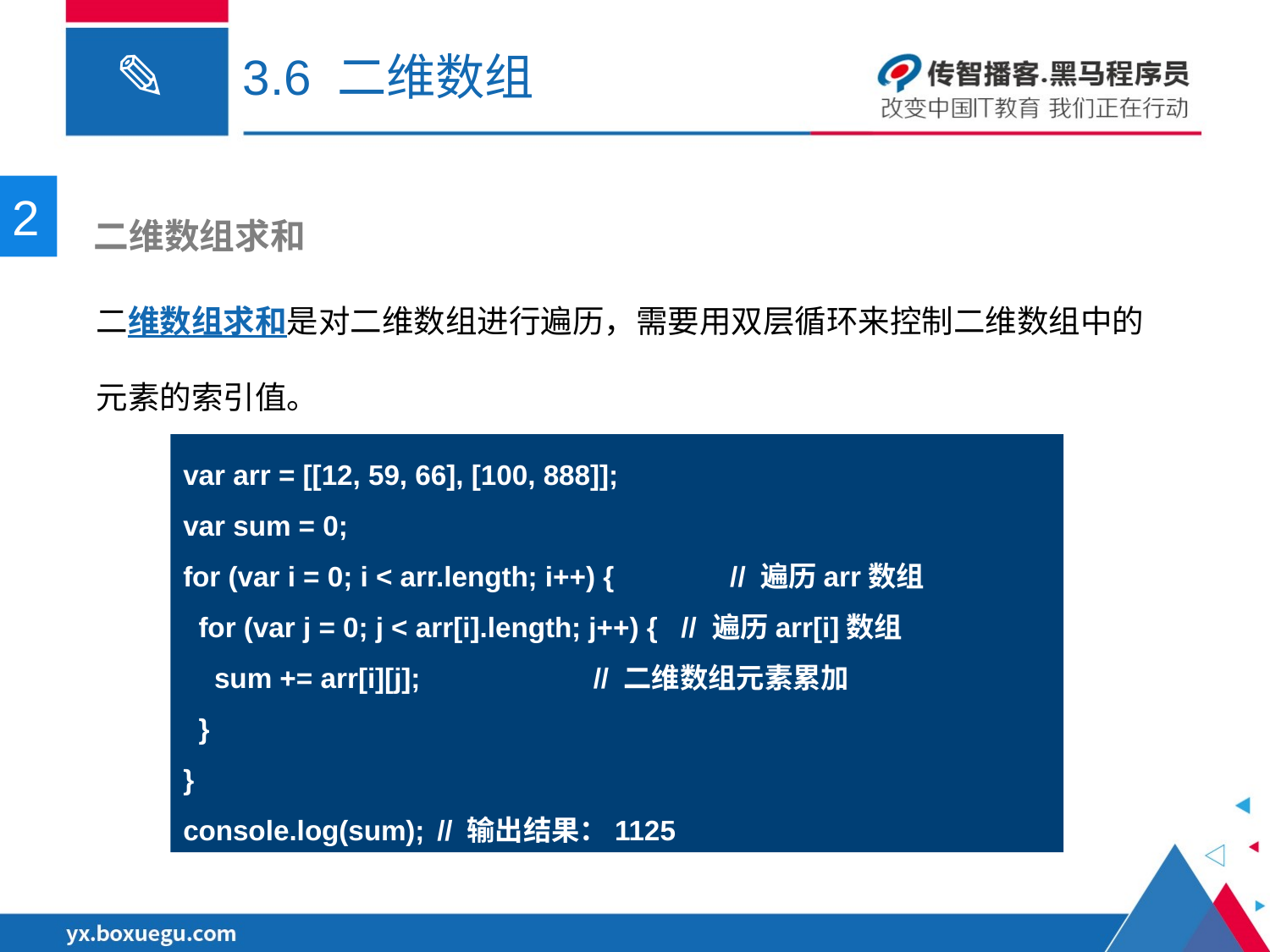

# 3.6 二维数组

2
  二维数组求和
二维数组求和是对二维数组进行遍历，需要用双层循环来控制二维数组中的元素的索引值。
var arr = [[12, 59, 66], [100, 888]];
var sum = 0;
for (var i = 0; i < arr.length; i++) {	     // 遍历arr数组
  for (var j = 0; j < arr[i].length; j++) {   // 遍历arr[i]数组
    sum += arr[i][j];	                    // 二维数组元素累加
  }
}
console.log(sum);	// 输出结果：1125